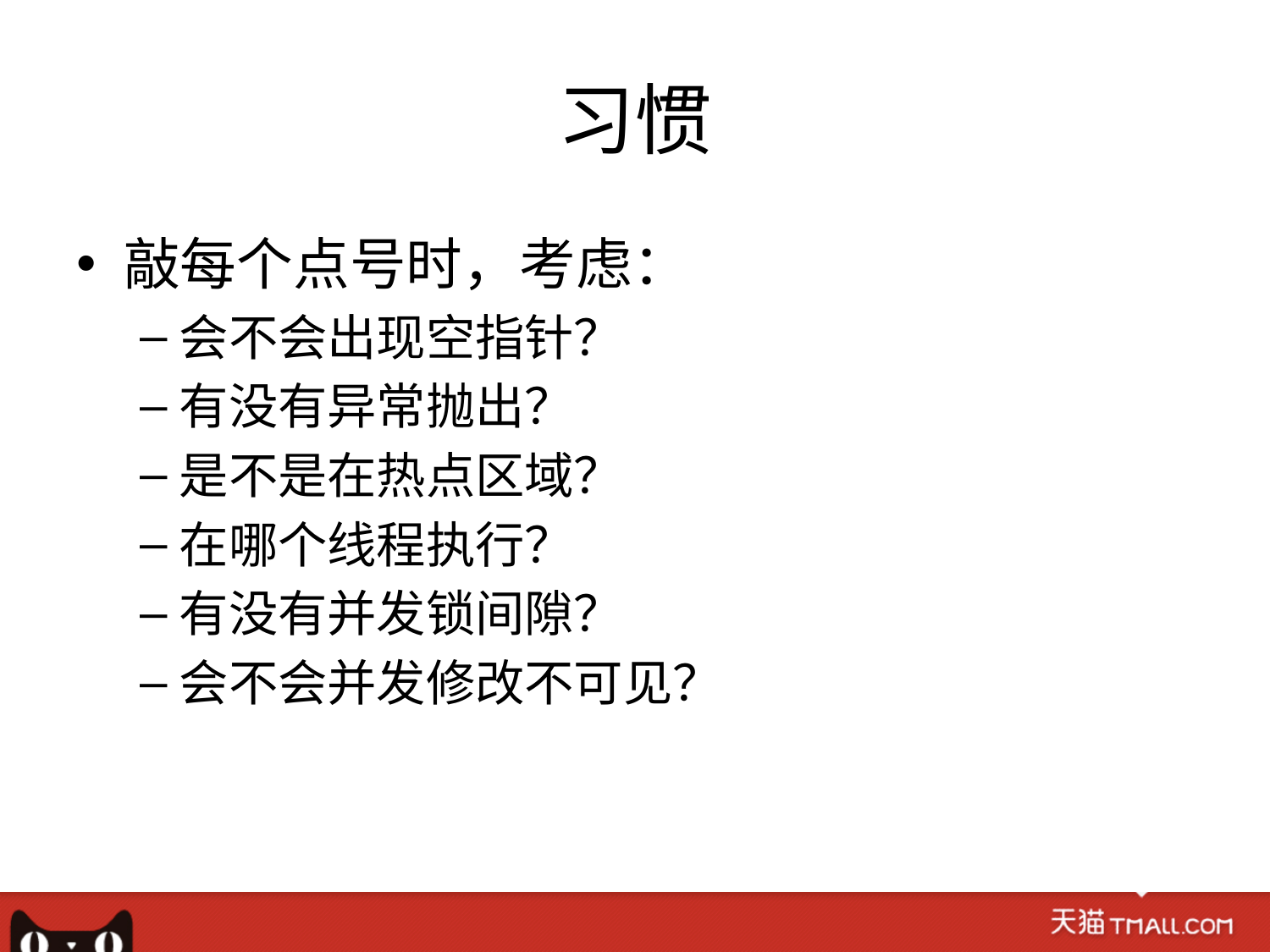

# 习惯
敲每个点号时，考虑：
会不会出现空指针？
有没有异常抛出？
是不是在热点区域？
在哪个线程执行？
有没有并发锁间隙？
会不会并发修改不可见？